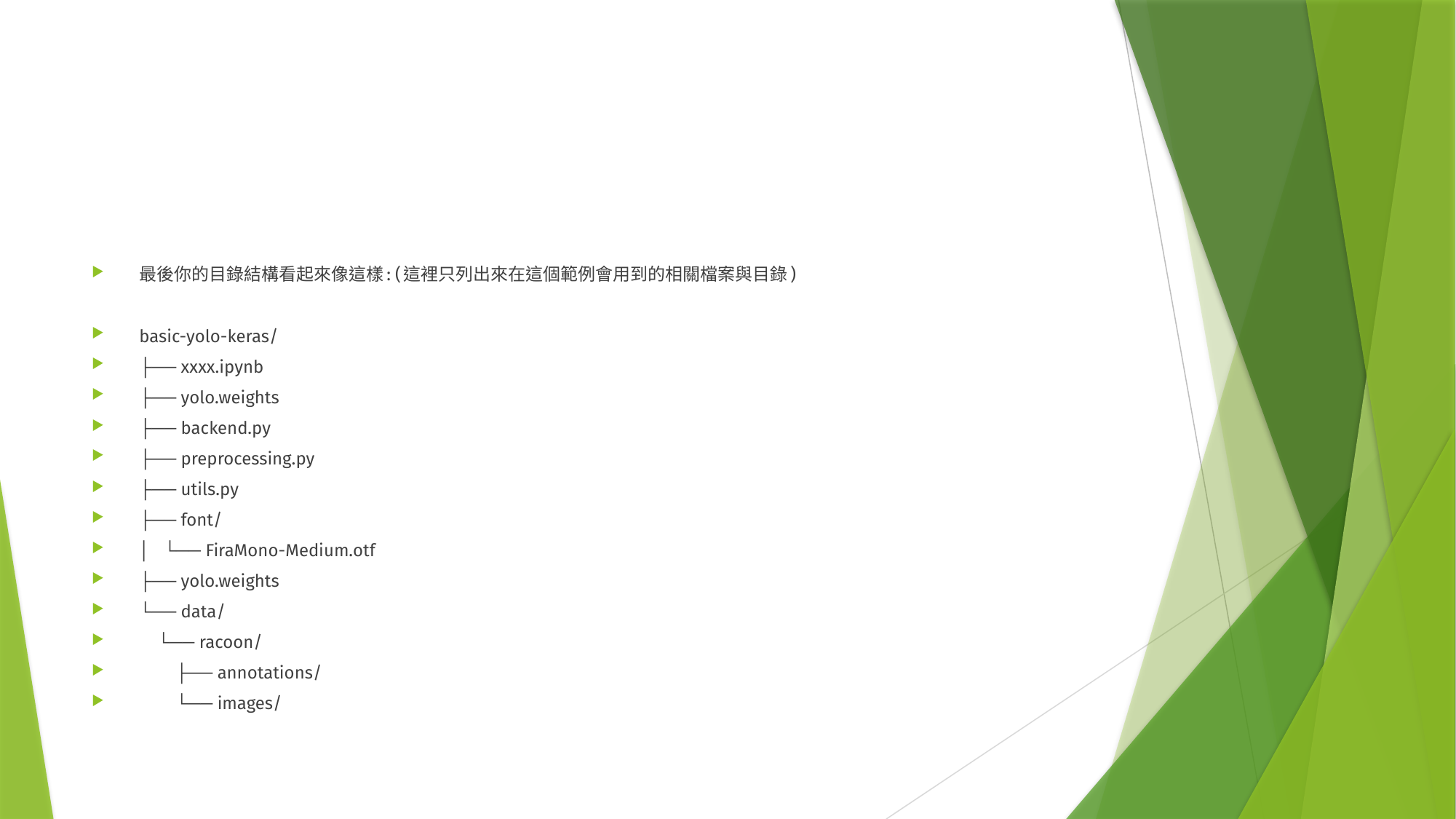

#
最後你的目錄結構看起來像這樣: (這裡只列出來在這個範例會用到的相關檔案與目錄)

basic-yolo-keras/
├── xxxx.ipynb
├── yolo.weights
├── backend.py
├── preprocessing.py
├── utils.py
├── font/
│   └── FiraMono-Medium.otf
├── yolo.weights
└── data/
    └── racoon/
        ├── annotations/
        └── images/